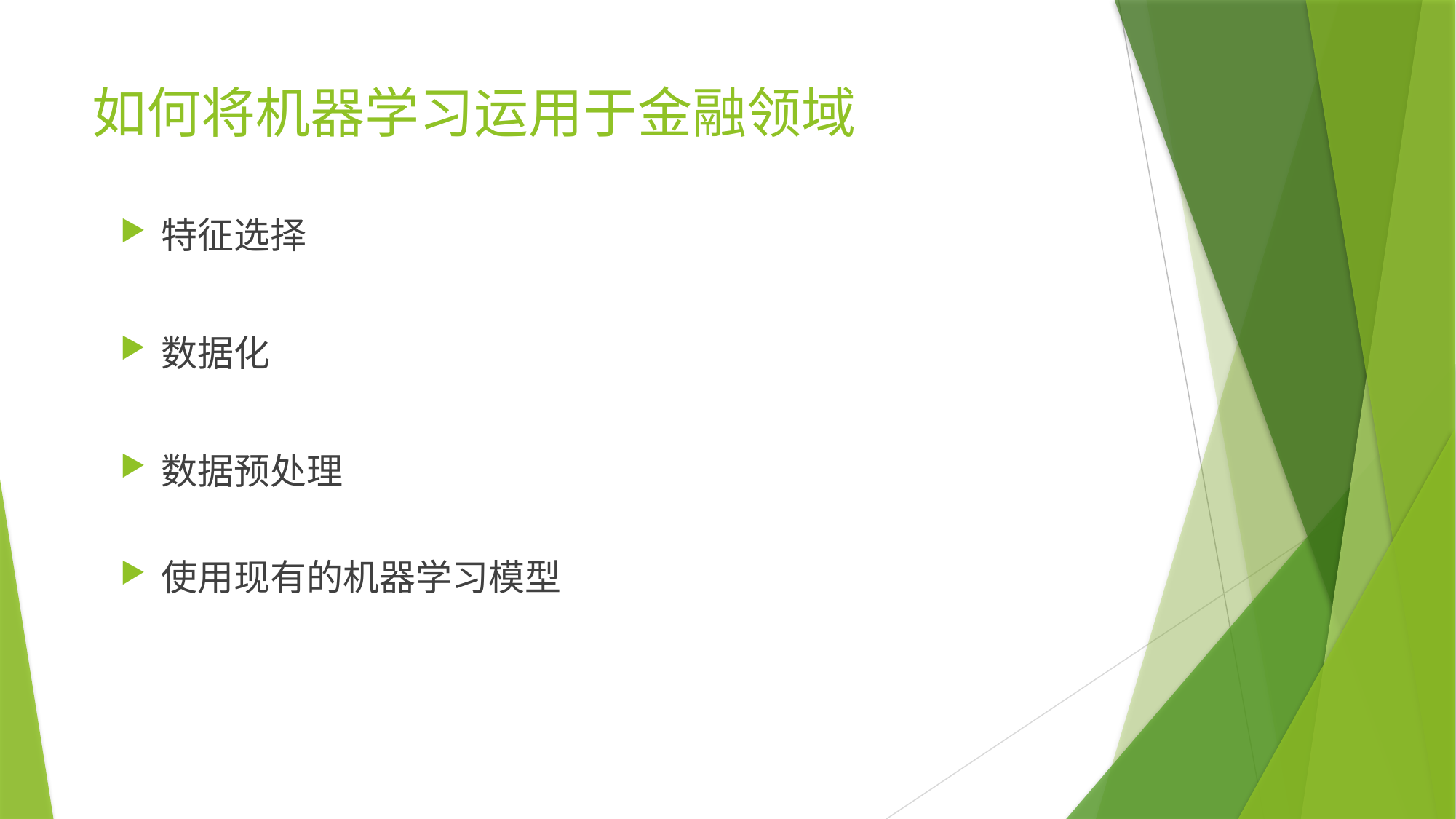

# 如何将机器学习运用于金融领域
特征选择

数据化

数据预处理

使用现有的机器学习模型